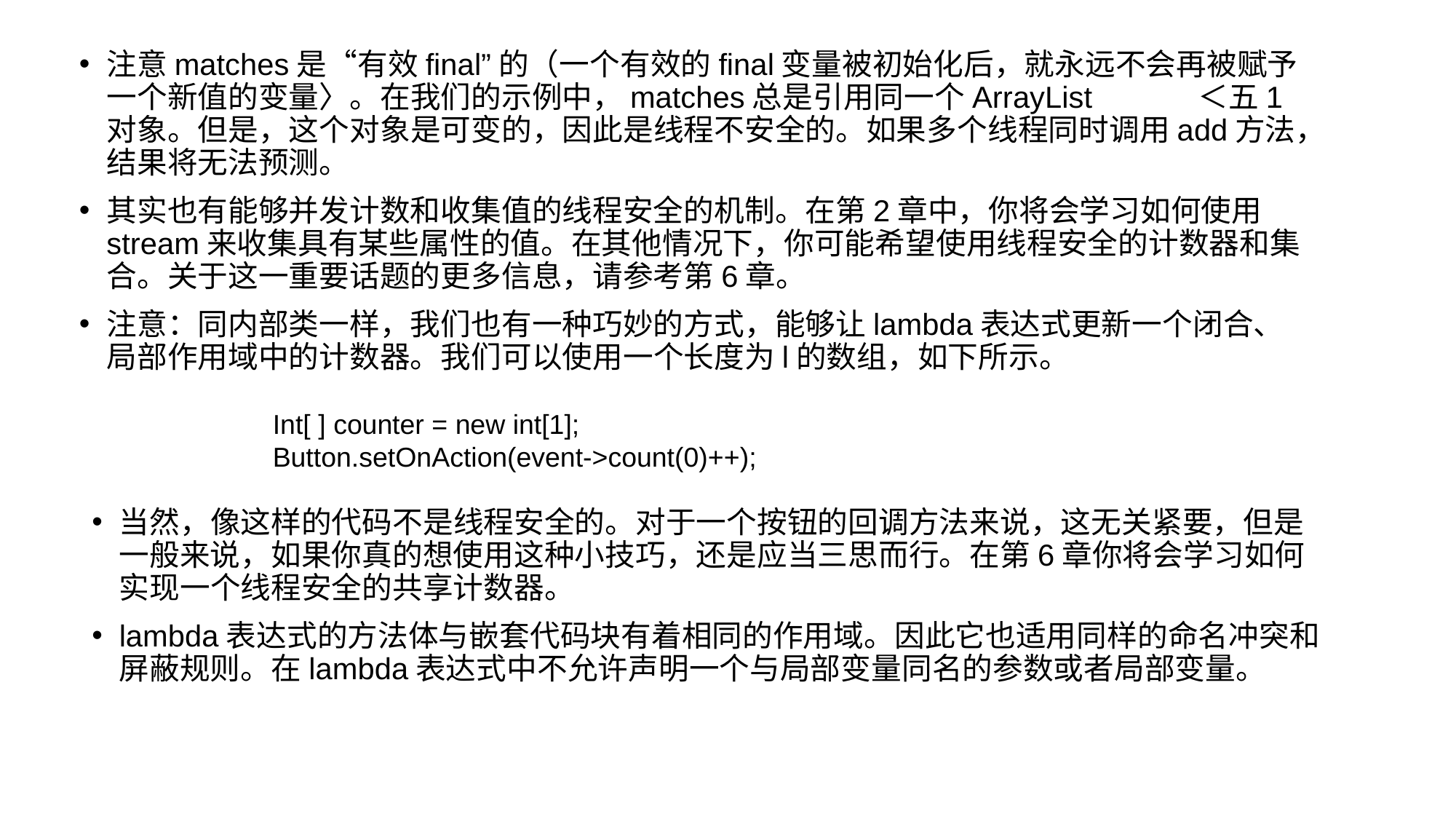

注意matches是“有效final”的（一个有效的final变量被初始化后，就永远不会再被赋予一个新值的变量〉。在我们的示例中，matches总是引用同一个ArrayList	＜五1对象。但是，这个对象是可变的，因此是线程不安全的。如果多个线程同时调用add方法，结果将无法预测。
其实也有能够并发计数和收集值的线程安全的机制。在第2章中，你将会学习如何使用stream来收集具有某些属性的值。在其他情况下，你可能希望使用线程安全的计数器和集合。关于这一重要话题的更多信息，请参考第6章。
注意：同内部类一样，我们也有一种巧妙的方式，能够让lambda表达式更新一个闭合、局部作用域中的计数器。我们可以使用一个长度为l的数组，如下所示。

Int[ ] counter = new int[1];
Button.setOnAction(event->count(0)++);
当然，像这样的代码不是线程安全的。对于一个按钮的回调方法来说，这无关紧要，但是一般来说，如果你真的想使用这种小技巧，还是应当三思而行。在第6章你将会学习如何实现一个线程安全的共享计数器。
lambda表达式的方法体与嵌套代码块有着相同的作用域。因此它也适用同样的命名冲突和屏蔽规则。在lambda表达式中不允许声明一个与局部变量同名的参数或者局部变量。